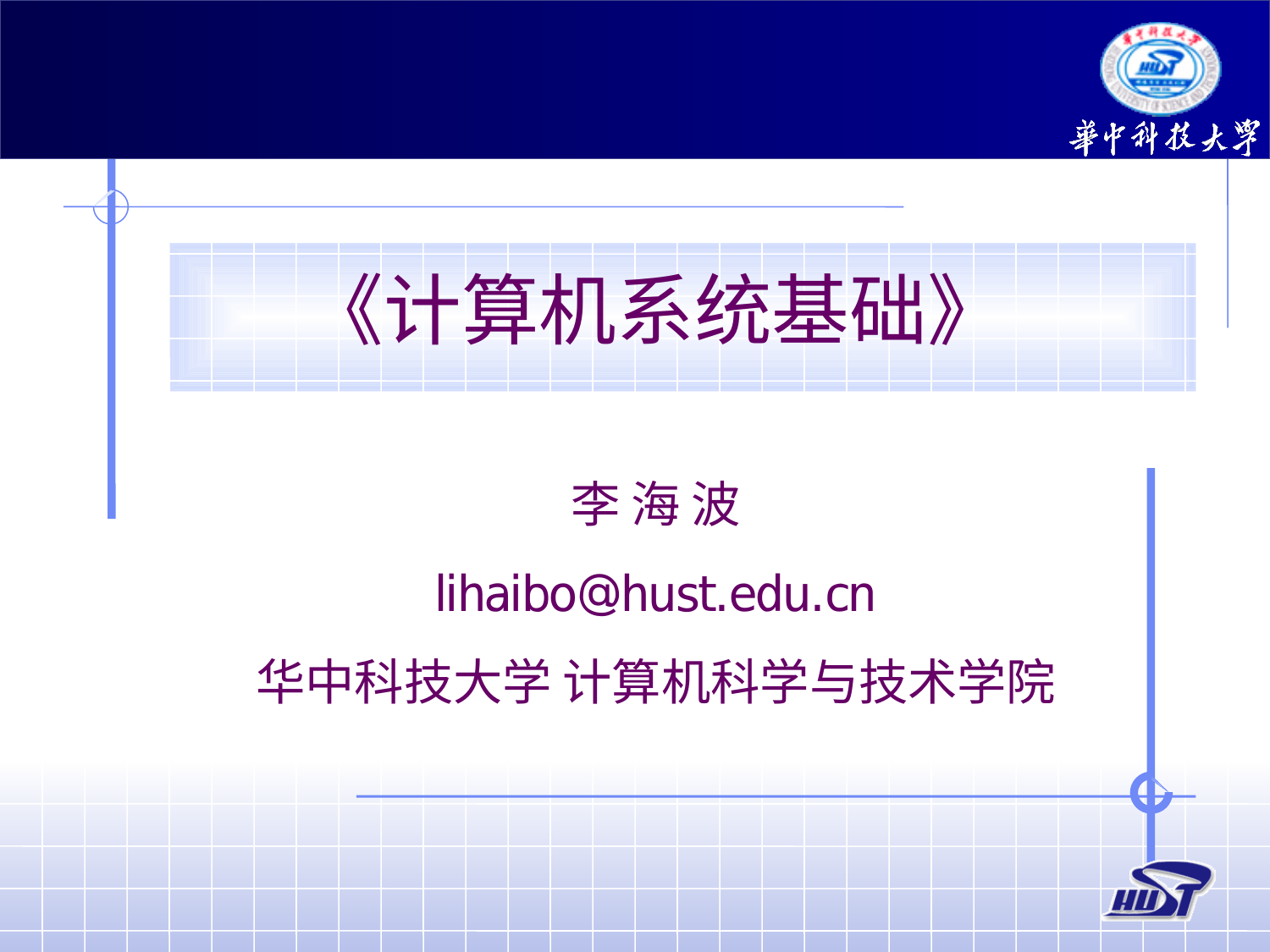

《计算机系统基础》
李 海 波
lihaibo@hust.edu.cn
华中科技大学 计算机科学与技术学院